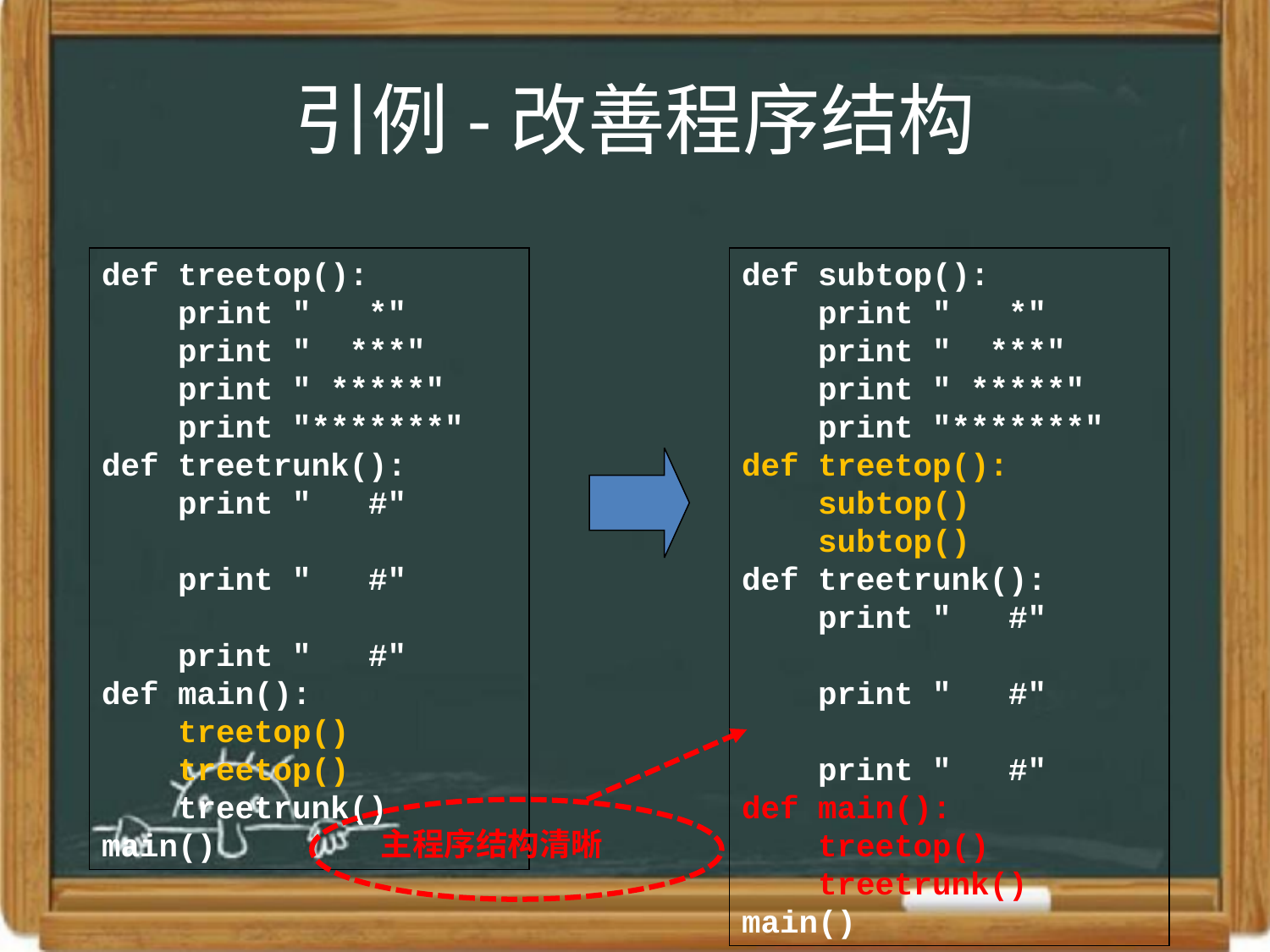

# 引例-改善程序结构
def treetop():
    print "   *"
    print "  ***"
    print " *****"
    print "*******"
def treetrunk():
    print "   #"
    print "   #"
    print "   #"
def main():
    treetop()
    treetop()
    treetrunk()
main()
def subtop():
    print "   *"
    print "  ***"
    print " *****"
    print "*******"
def treetop():
    subtop()
    subtop()
def treetrunk():
    print "   #"
    print "   #"
    print "   #"
def main():
    treetop()
    treetrunk()
main()

主程序结构清晰